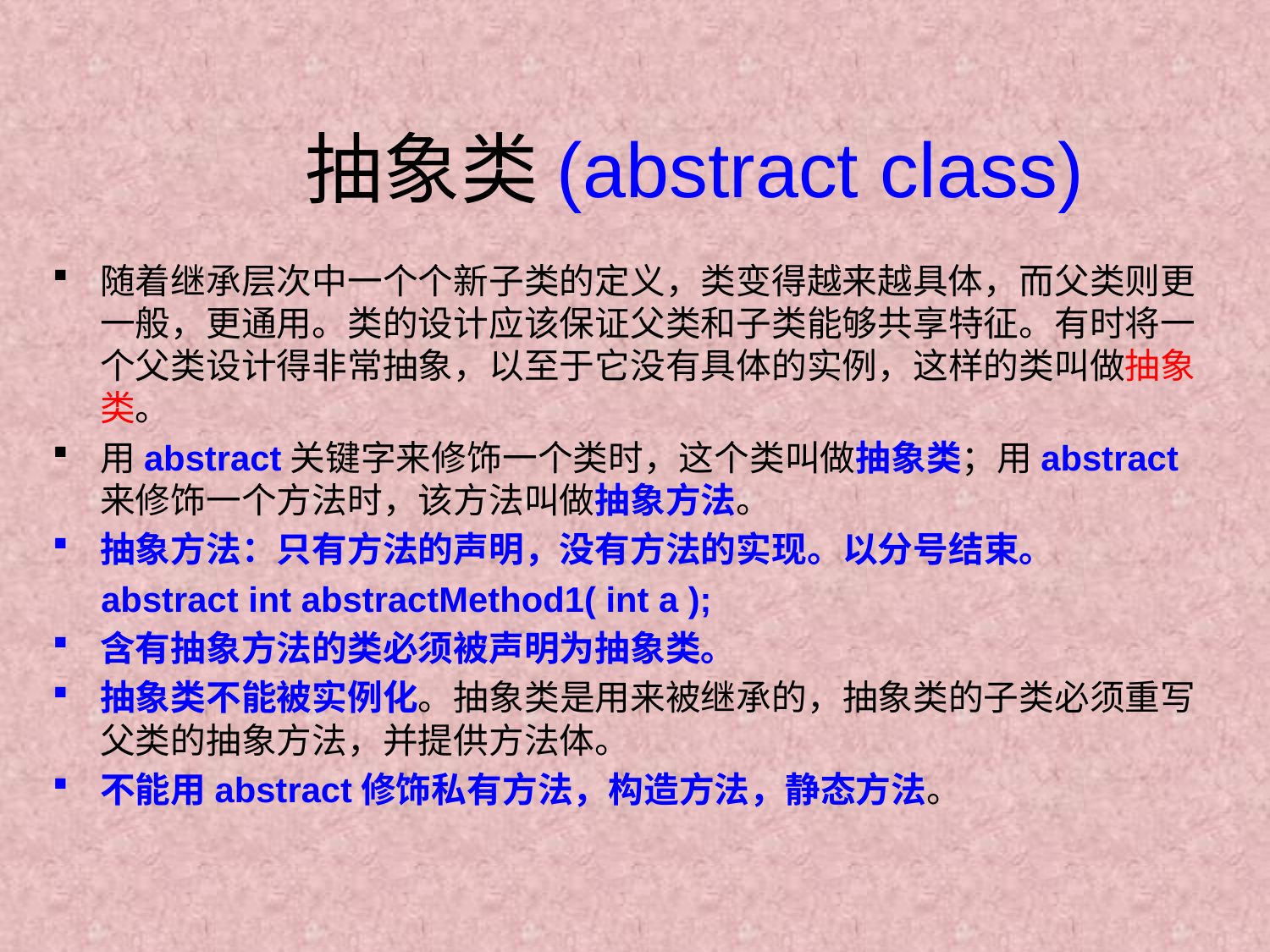

# 抽象类(abstract class)
随着继承层次中一个个新子类的定义，类变得越来越具体，而父类则更一般，更通用。类的设计应该保证父类和子类能够共享特征。有时将一个父类设计得非常抽象，以至于它没有具体的实例，这样的类叫做抽象类。
用abstract关键字来修饰一个类时，这个类叫做抽象类；用abstract来修饰一个方法时，该方法叫做抽象方法。
抽象方法：只有方法的声明，没有方法的实现。以分号结束。
     abstract int abstractMethod1( int a );
含有抽象方法的类必须被声明为抽象类。
抽象类不能被实例化。抽象类是用来被继承的，抽象类的子类必须重写父类的抽象方法，并提供方法体。
不能用abstract修饰私有方法，构造方法，静态方法。